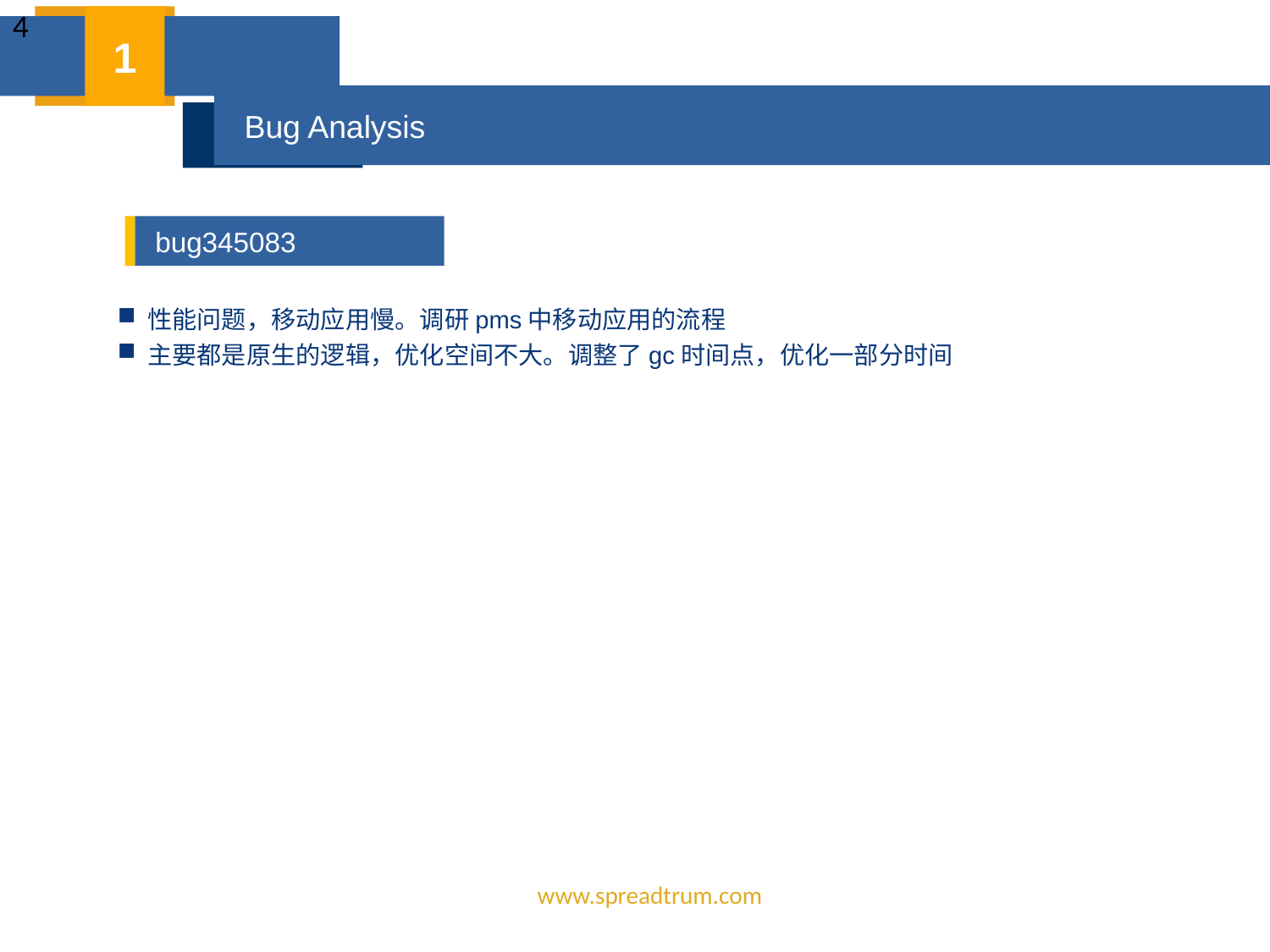

4

1

  Bug Analysis

 bug345083

性能问题，移动应用慢。调研pms中移动应用的流程
主要都是原生的逻辑，优化空间不大。调整了gc时间点，优化一部分时间

www.spreadtrum.com